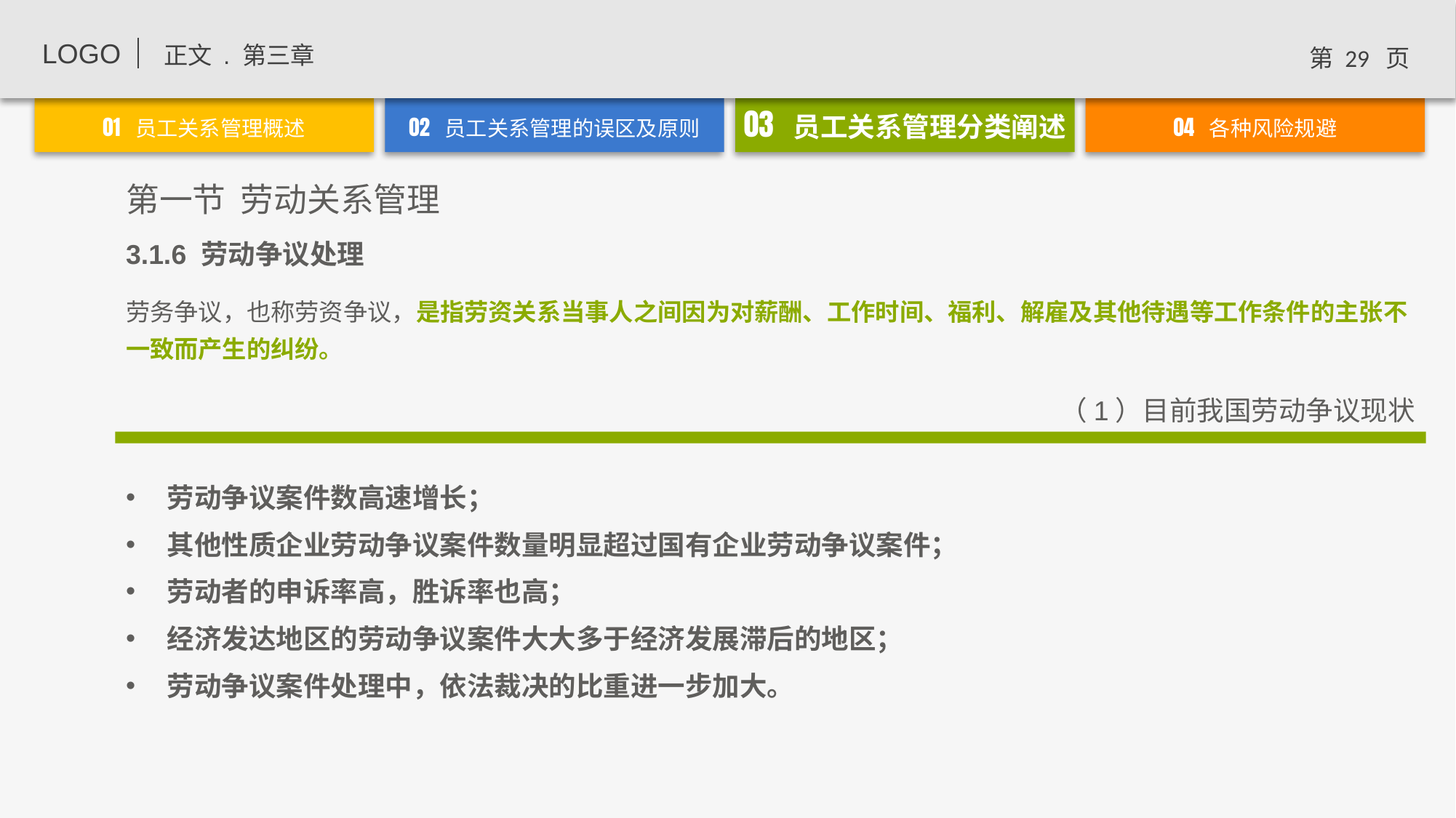

3.1.6 劳动争议处理
劳务争议，也称劳资争议，是指劳资关系当事人之间因为对薪酬、工作时间、福利、解雇及其他待遇等工作条件的主张不一致而产生的纠纷。
（1）目前我国劳动争议现状

劳动争议案件数高速增长；
其他性质企业劳动争议案件数量明显超过国有企业劳动争议案件；
劳动者的申诉率高，胜诉率也高；
经济发达地区的劳动争议案件大大多于经济发展滞后的地区；
劳动争议案件处理中，依法裁决的比重进一步加大。